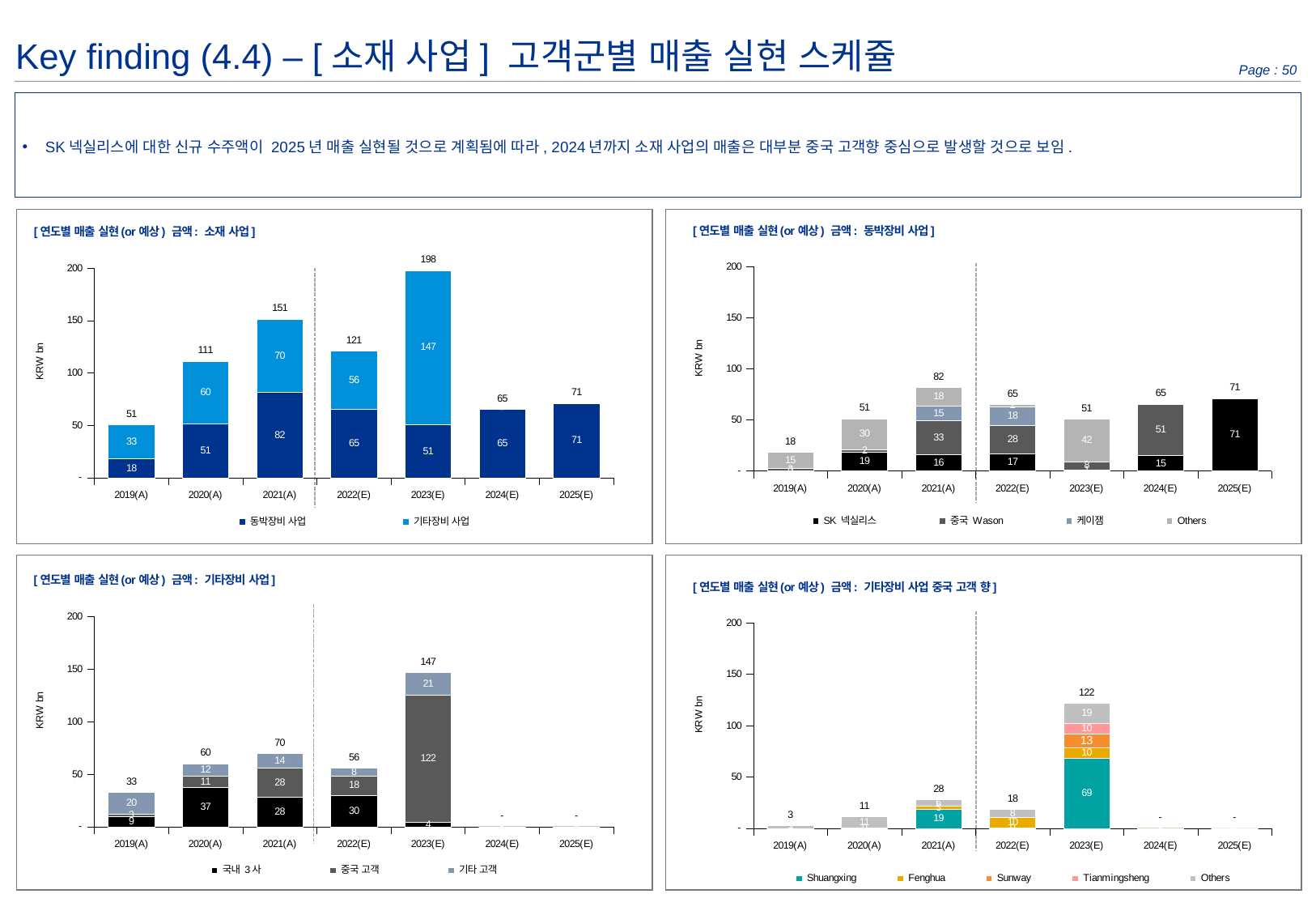

Key finding (4.4) – [소재 사업] 고객군별 매출 실현 스케쥴
SK넥실리스에 대한 신규 수주액이 2025년 매출 실현될 것으로 계획됨에 따라, 2024년까지 소재 사업의 매출은 대부분 중국 고객향 중심으로 발생할 것으로 보임.

### Chart: [연도별 매출 실현(or예상) 금액: 소재 사업]

| Category |  | 동박장비 사업 | 기타장비 사업 |  | Total |
|---|---|---|---|---|---|
| 2019(A) | None | 18179630305.388195 | 32508918497.565 | None | 50688548802.95319 |
| 2020(A) | None | 51206900413.192696 | 60084402066.0 | None | 111291302479.19269 |
| 2021(A) | None | 81549771122.91266 | 69845179418.2 | None | 151394950541.11267 |
| 2022(E) | None | 65250971046.5688 | 55907011014.0 | None | 121157982060.5688 |
| 2023(E) | None | 50952918757.46687 | 146896352813.0 | None | 197849271570.46686 |
| 2024(E) | None | 65495552000.0 | 0.0 | None | 65495552000.0 |
| 2025(E) | None | 71130400000.0 | 0.0 | None | 71130400000.0 |

### Chart: [연도별 매출 실현(or예상) 금액: 동박장비 사업]

| Category | SK 넥실리스 | 중국 Wason | 케이잼 | Others | Total |
|---|---|---|---|---|---|
| 2019(A) | 306750000.0 | 2510681922.9347644 | 0.0 | 15362198382.45343 | 18179630305.388195 |
| 2020(A) | 18668190000.0 | 2312546254.1370893 | 0.0 | 30226164159.055607 | 51206900413.192696 |
| 2021(A) | 16493518900.0 | 32735825219.115692 | 14750000000.0 | 17570427003.796967 | 81549771122.91266 |
| 2022(E) | 17023695519.0 | 27960497587.5688 | 18230000000.0 | 2036777940.0 | 65250971046.5688 |
| 2023(E) | 1400907800.0 | 7962043769.234471 | 0.0 | 41589967188.23241 | 50952918757.46687 |
| 2024(E) | 14963972000.0 | 50531580000.0 | 0.0 | 0.0 | 65495552000.0 |
| 2025(E) | 71130400000.0 | 0.0 | 0.0 | 0.0 | 71130400000.0 |

### Chart: [연도별 매출 실현(or예상) 금액: 기타장비 사업]

| Category | 국내 3사 | 중국 고객 | 기타 고객 |  | Total |
|---|---|---|---|---|---|
| 2019(A) | 9420184222.518 | 2745017794.047 | 20343716481.0 | None | 32508918497.565 |
| 2020(A) | 37057280078.0 | 11122906001.0 | 11904215987.0 | None | 60084402066.0 |
| 2021(A) | 27843612014.2 | 28114897379.0 | 13886670025.0 | None | 69845179418.2 |
| 2022(E) | 29890127540.0 | 18344471585.0 | 7672411889.0 | None | 55907011014.0 |
| 2023(E) | 4074727726.0 | 121629306087.0 | 21192319000.0 | None | 146896352813.0 |
| 2024(E) | 0.0 | 0.0 | 0.0 | None | 0.0 |
| 2025(E) | 0.0 | 0.0 | 0.0 | None | 0.0 |

[unsupported chart]